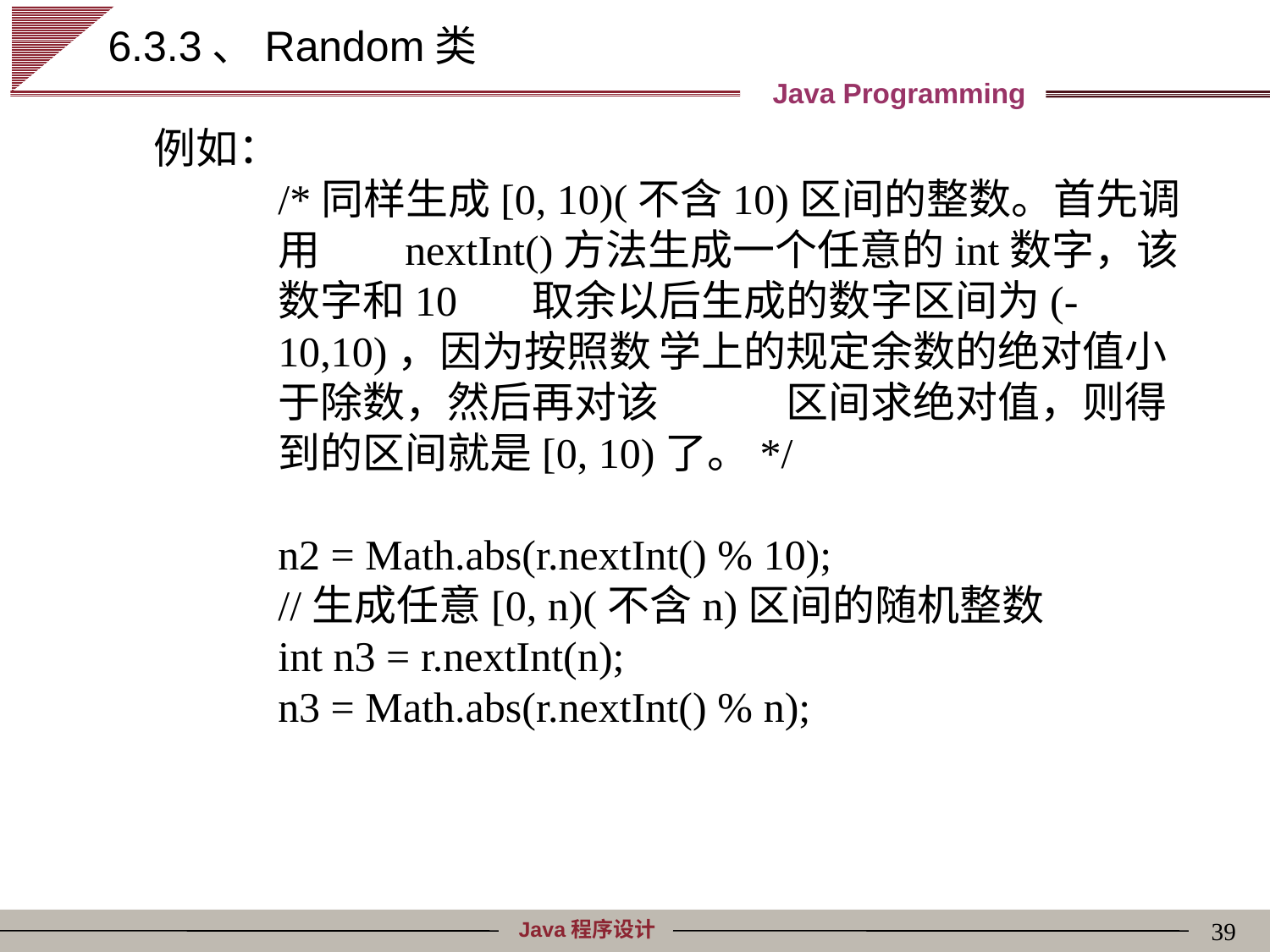

# 6.3.3、Random类
例如：
	/*同样生成[0, 10)(不含10)区间的整数。首先调用	nextInt()方法生成一个任意的int数字，该数字和10	取余以后生成的数字区间为(-10,10)，因为按照数	学上的规定余数的绝对值小于除数，然后再对该	区间求绝对值，则得到的区间就是[0, 10)了。*/

	n2 = Math.abs(r.nextInt() % 10);
	//生成任意[0, n)(不含n)区间的随机整数
	int n3 = r.nextInt(n);
	n3 = Math.abs(r.nextInt() % n);